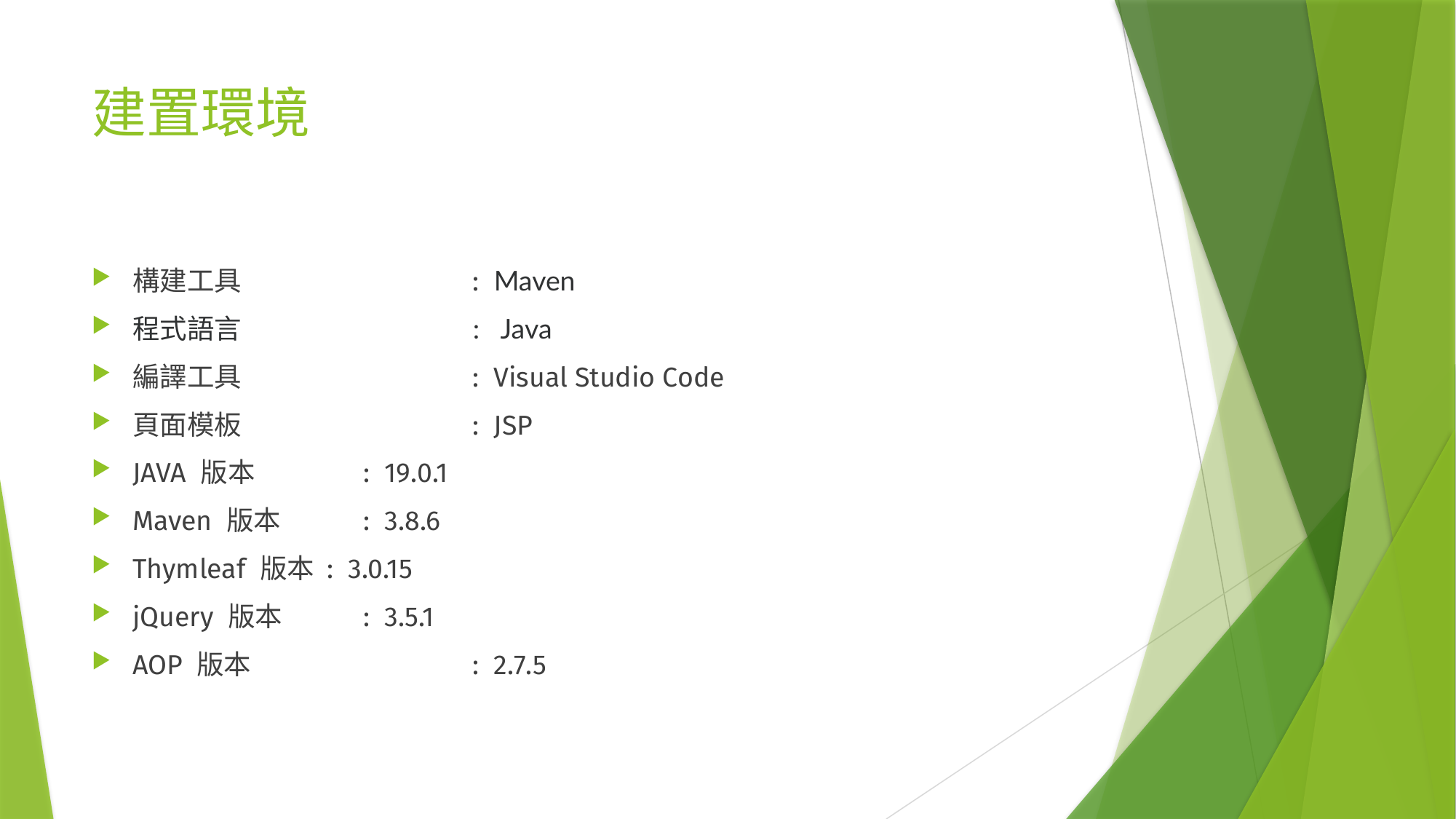

# 建置環境
構建工具 		 :  Maven
程式語言 		 :   Java
編譯工具 		 :  Visual Studio Code
頁面模板		 :  JSP
JAVA 版本 	 :  19.0.1
Maven 版本 	 :  3.8.6
Thymleaf 版本 :  3.0.15
jQuery 版本 	 :  3.5.1
AOP 版本		 :  2.7.5